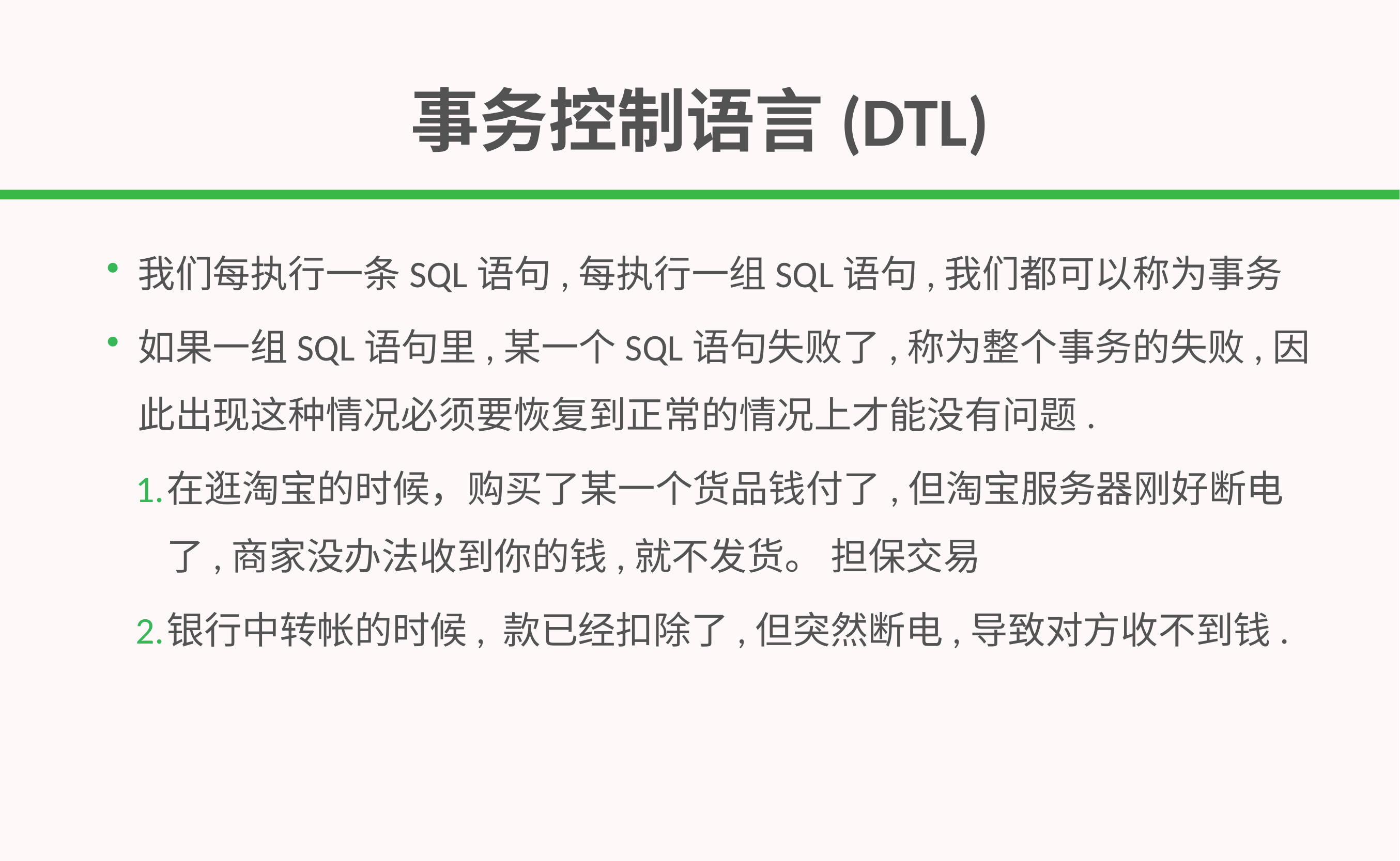

# 事务控制语言(DTL)
我们每执行一条SQL语句,每执行一组SQL语句,我们都可以称为事务
如果一组SQL语句里,某一个SQL语句失败了,称为整个事务的失败,因此出现这种情况必须要恢复到正常的情况上才能没有问题.
在逛淘宝的时候，购买了某一个货品钱付了,但淘宝服务器刚好断电了,商家没办法收到你的钱,就不发货。 担保交易
银行中转帐的时候, 款已经扣除了,但突然断电,导致对方收不到钱.